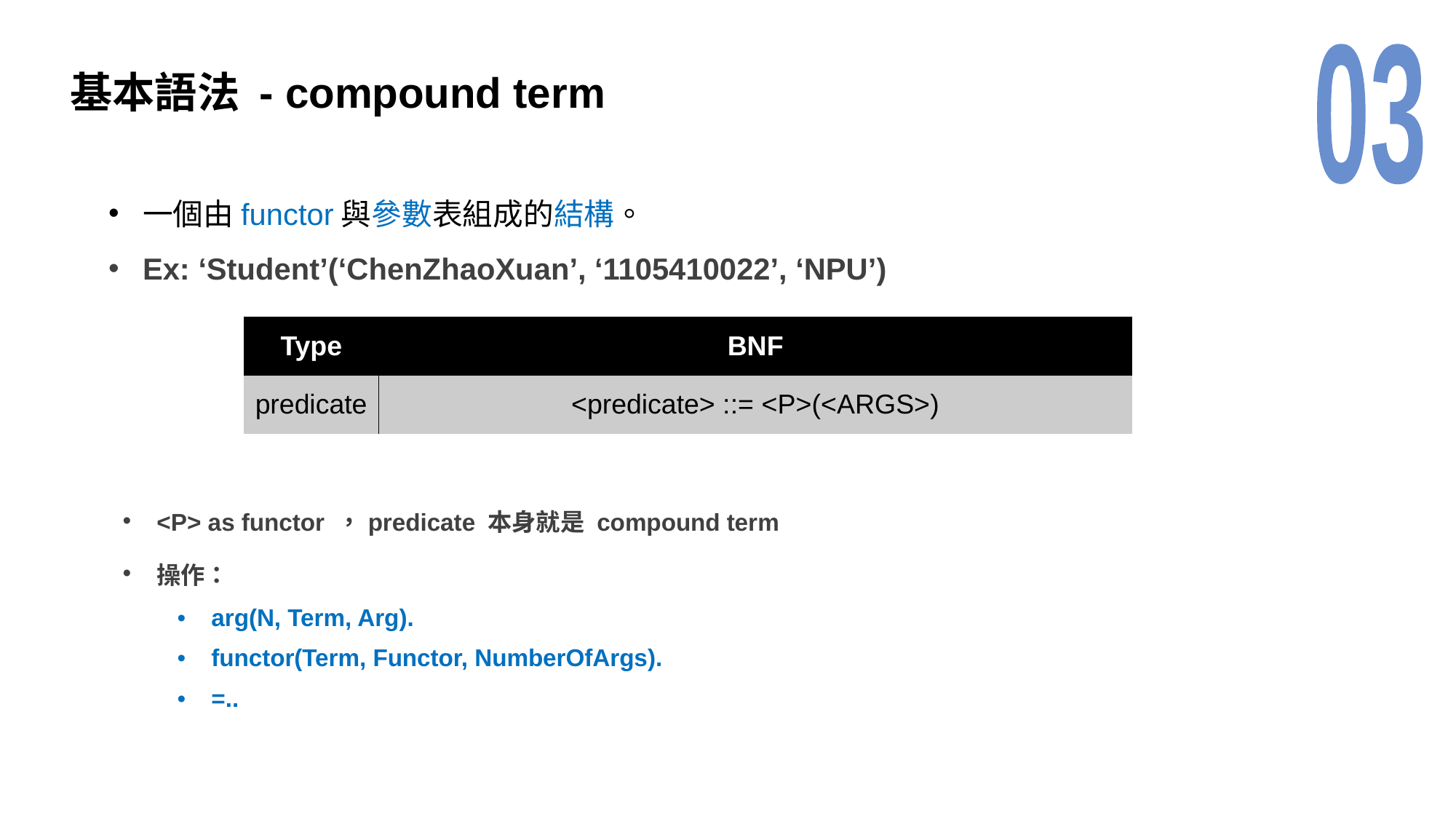

# 基本語法 - compound term
03
一個由functor與參數表組成的結構。
Ex: ‘Student’(‘ChenZhaoXuan’, ‘1105410022’, ‘NPU’)

| Type | BNF |
| --- | --- |
| predicate | <predicate> ::= <P>(<ARGS>) |
<P> as functor ，predicate 本身就是 compound term
操作：
arg(N, Term, Arg).
functor(Term, Functor, NumberOfArgs).
=..